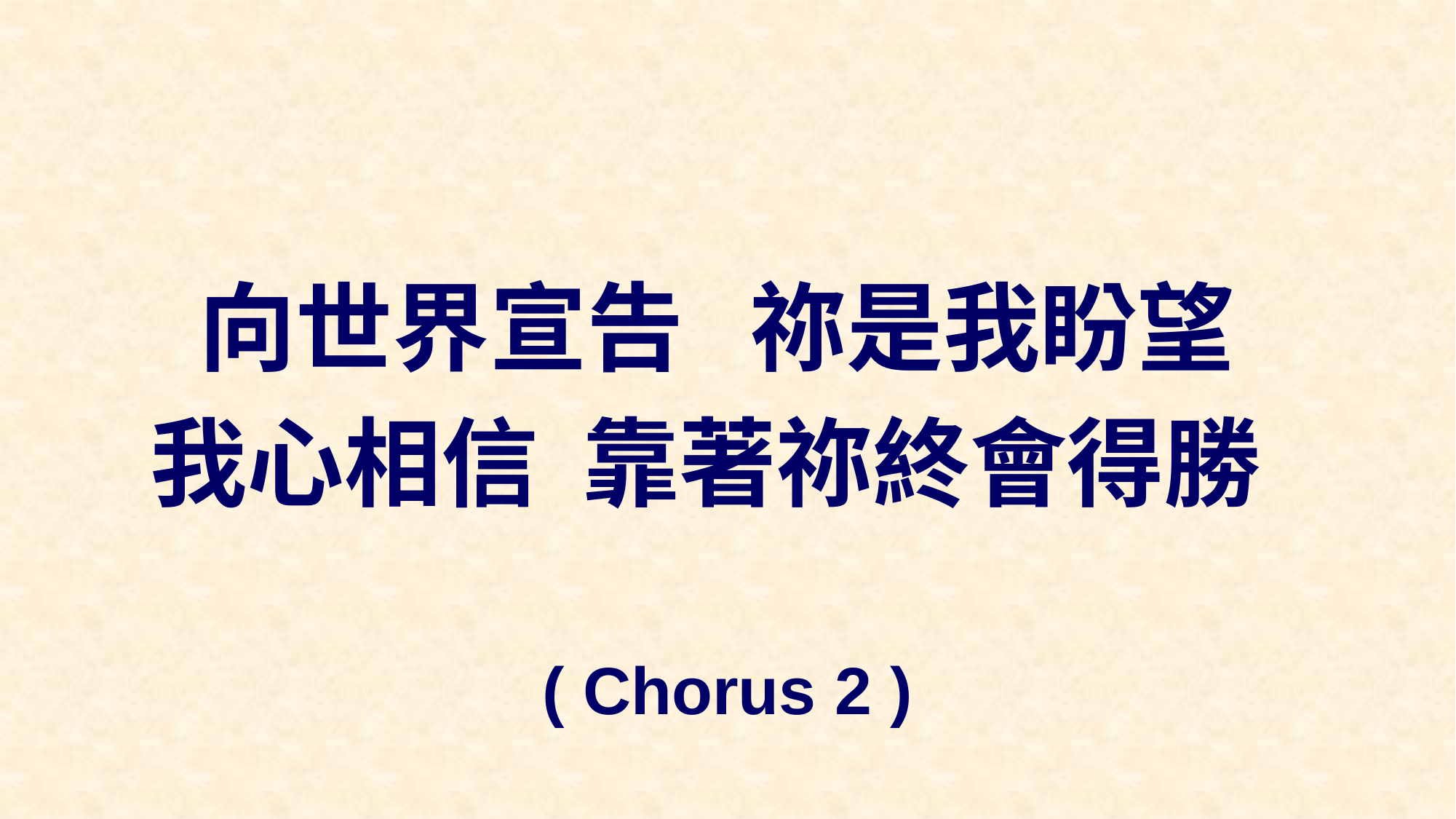

向世界宣告   祢是我盼望
我心相信  靠著祢終會得勝
( Chorus 2 )